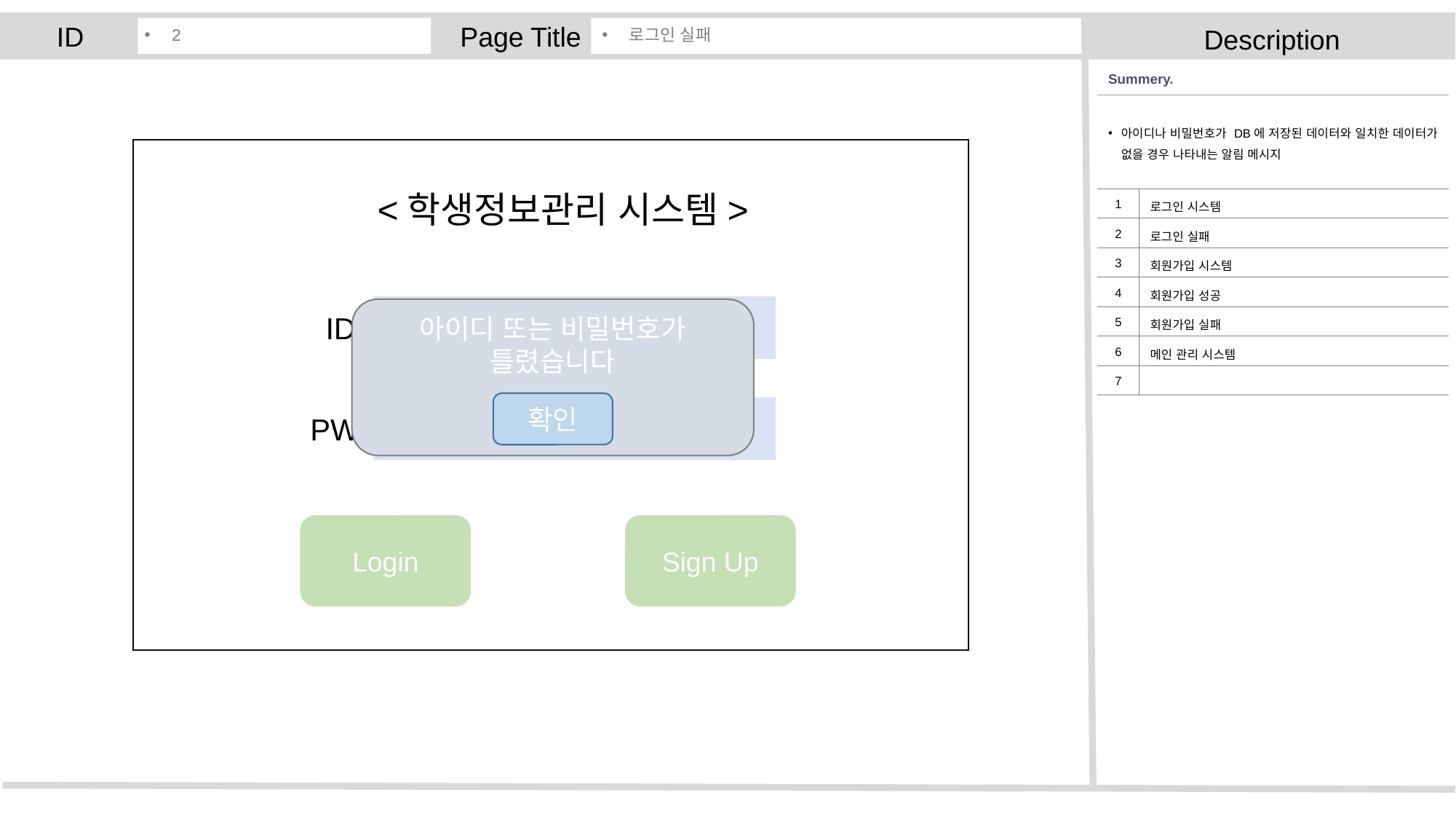

ID
2
Page Title
로그인 실패
Description
| Summery. |  |
| --- | --- |
| 아이디나 비밀번호가 DB에 저장된 데이터와 일치한 데이터가 없을 경우 나타내는 알림 메시지 |  |
| 1 | 로그인 시스템 |
| 2 | 로그인 실패 |
| 3 | 회원가입 시스템 |
| 4 | 회원가입 성공 |
| 5 | 회원가입 실패 |
| 6 | 메인 관리 시스템 |
| 7 |  |

<학생정보관리 시스템>

아이디 또는 비밀번호가
틀렸습니다

ID
확인

PW
Login
Sign Up